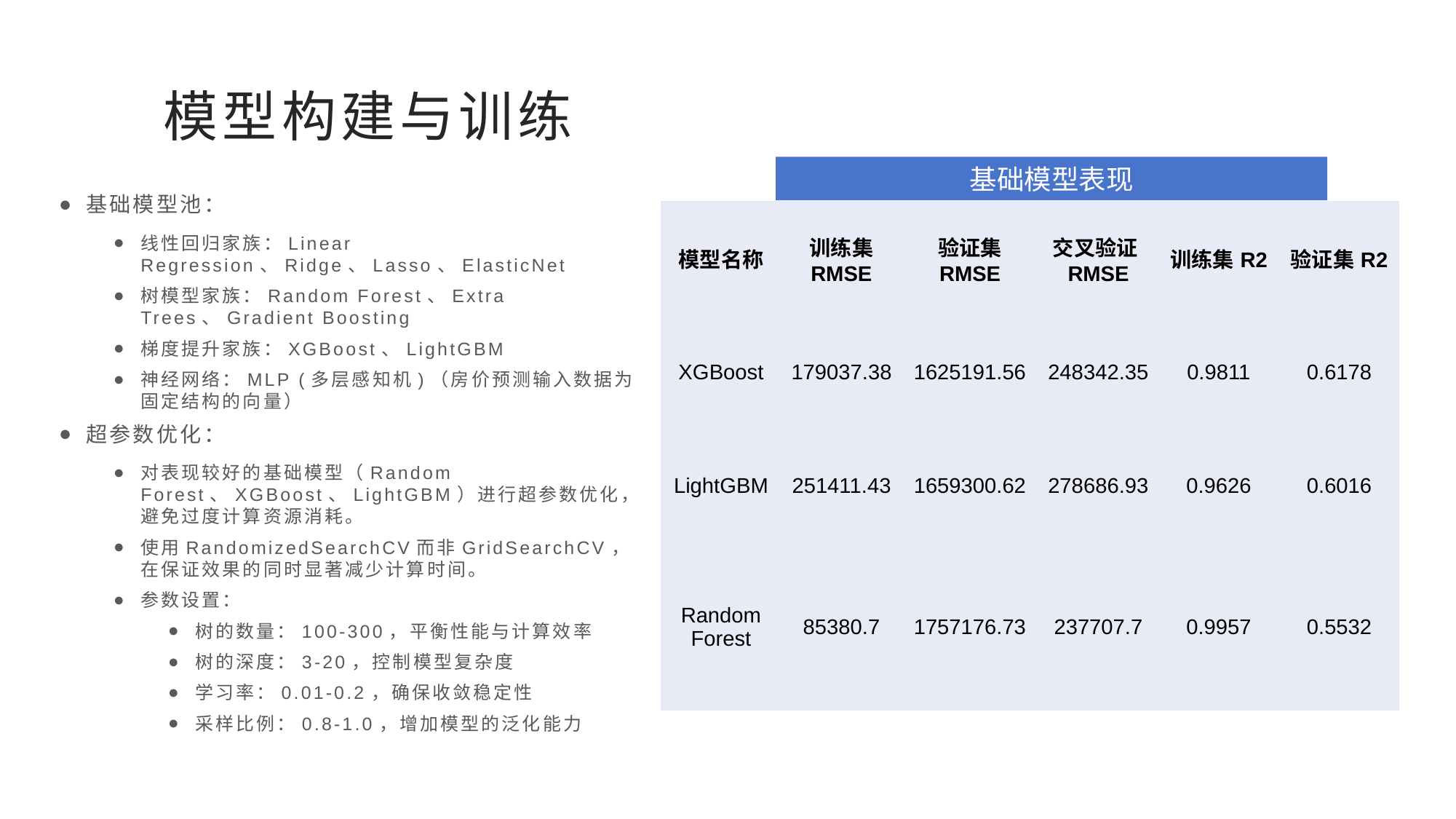

# 模型构建与训练
基础模型表现
基础模型池：
线性回归家族：Linear Regression、Ridge、Lasso、ElasticNet
树模型家族：Random Forest、Extra Trees、Gradient Boosting
梯度提升家族：XGBoost、LightGBM
神经网络：MLP (多层感知机)（房价预测输入数据为固定结构的向量）
超参数优化：
对表现较好的基础模型（Random Forest、XGBoost、LightGBM）进行超参数优化，避免过度计算资源消耗。
使用RandomizedSearchCV而非GridSearchCV，在保证效果的同时显著减少计算时间。
参数设置：
树的数量：100-300，平衡性能与计算效率
树的深度：3-20，控制模型复杂度
学习率：0.01-0.2，确保收敛稳定性
采样比例：0.8-1.0，增加模型的泛化能力

| 模型名称 | 训练集 RMSE | 验证集 RMSE | 交叉验证RMSE | 训练集R2 | 验证集R2 |
| --- | --- | --- | --- | --- | --- |
| XGBoost | 179037.38 | 1625191.56 | 248342.35 | 0.9811 | 0.6178 |
| LightGBM | 251411.43 | 1659300.62 | 278686.93 | 0.9626 | 0.6016 |
| Random Forest | 85380.7 | 1757176.73 | 237707.7 | 0.9957 | 0.5532 |